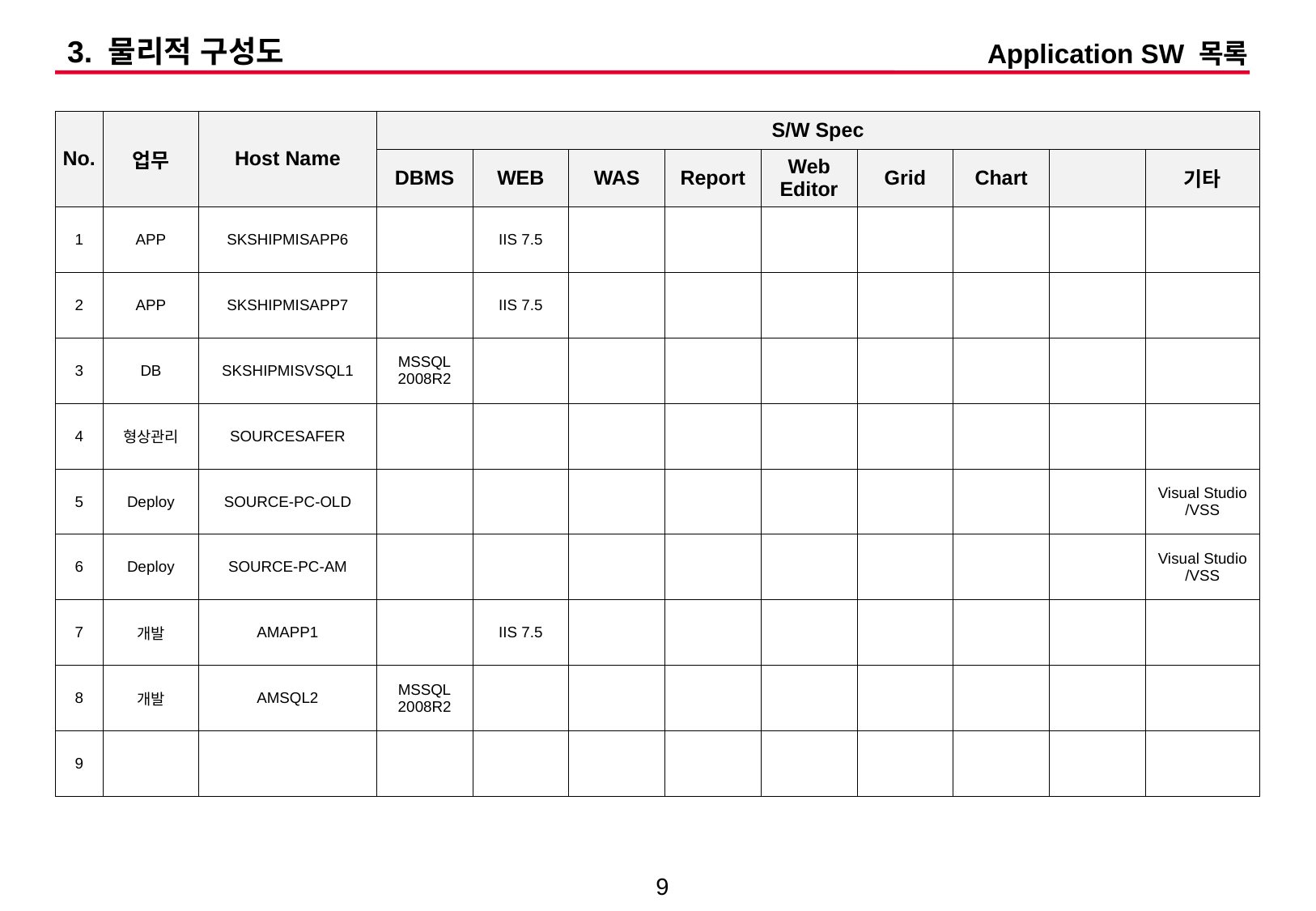

3. 물리적 구성도
Application SW 목록
| No. | 업무 | Host Name | S/W Spec |  |  |  |  |  |  |  |  |
| --- | --- | --- | --- | --- | --- | --- | --- | --- | --- | --- | --- |
|  |  |  | DBMS | WEB | WAS | Report | Web Editor | Grid | Chart |  | 기타 |
| 1 | APP | SKSHIPMISAPP6 |  | IIS 7.5 |  |  |  |  |  |  |  |
| 2 | APP | SKSHIPMISAPP7 |  | IIS 7.5 |  |  |  |  |  |  |  |
| 3 | DB | SKSHIPMISVSQL1 | MSSQL 2008R2 |  |  |  |  |  |  |  |  |
| 4 | 형상관리 | SOURCESAFER |  |  |  |  |  |  |  |  |  |
| 5 | Deploy | SOURCE-PC-OLD |  |  |  |  |  |  |  |  | Visual Studio /VSS |
| 6 | Deploy | SOURCE-PC-AM |  |  |  |  |  |  |  |  | Visual Studio /VSS |
| 7 | 개발 | AMAPP1 |  | IIS 7.5 |  |  |  |  |  |  |  |
| 8 | 개발 | AMSQL2 | MSSQL 2008R2 |  |  |  |  |  |  |  |  |
| 9 |  |  |  |  |  |  |  |  |  |  |  |